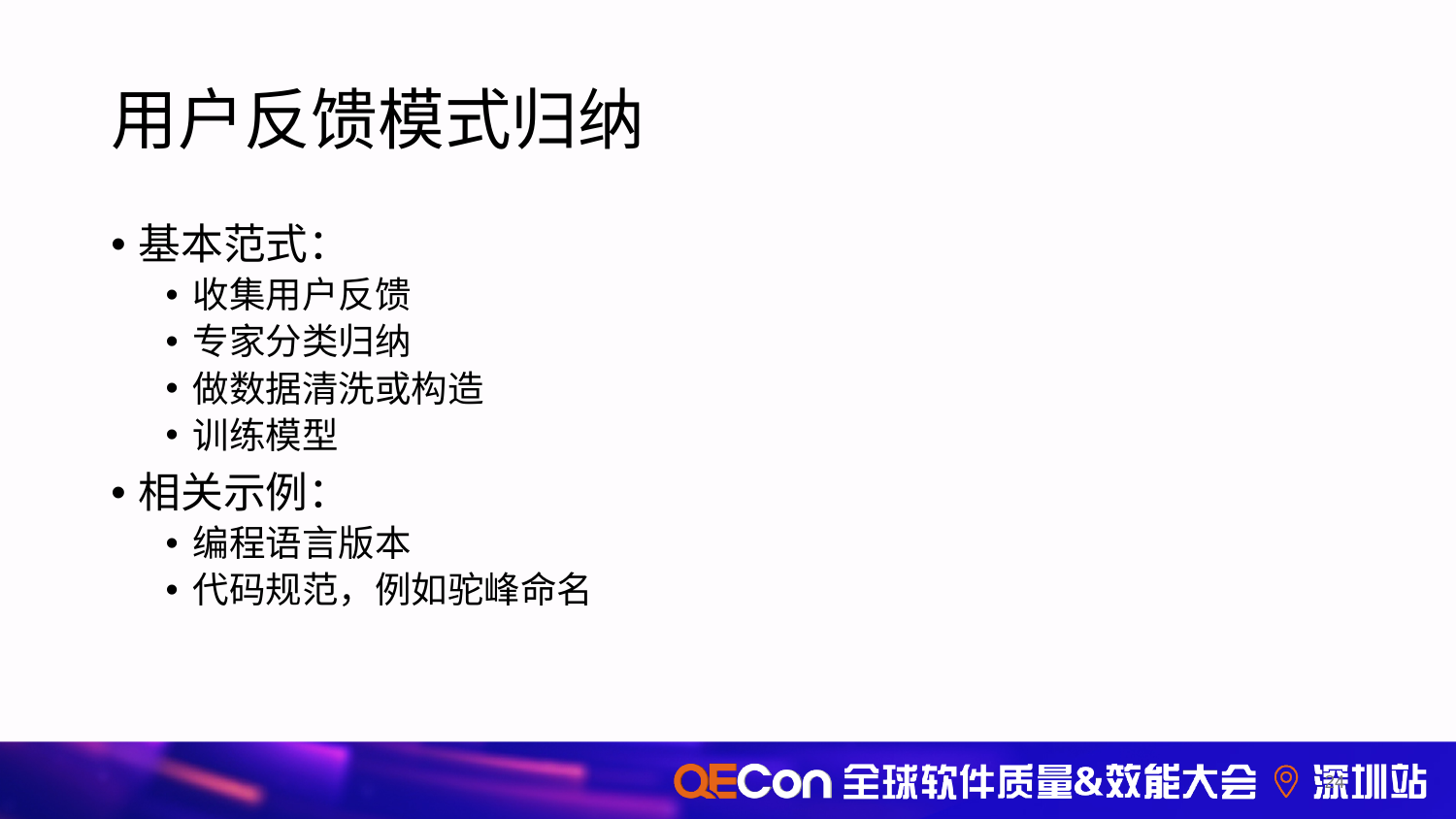

# 用户反馈模式归纳
基本范式：
收集用户反馈
专家分类归纳
做数据清洗或构造
训练模型
相关示例：
编程语言版本
代码规范，例如驼峰命名
24